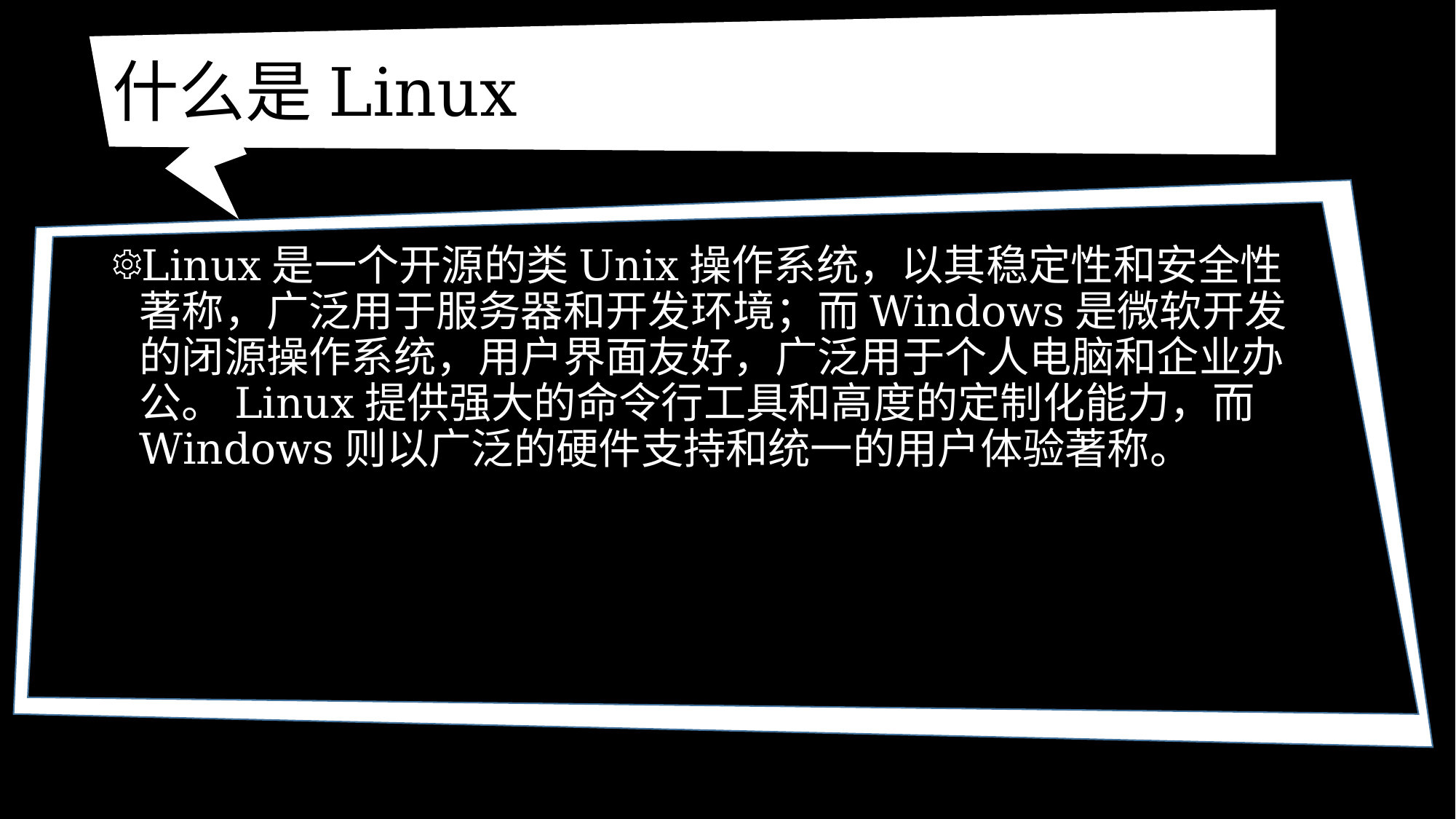

# 什么是Linux
Linux是一个开源的类Unix操作系统，以其稳定性和安全性著称，广泛用于服务器和开发环境；而Windows是微软开发的闭源操作系统，用户界面友好，广泛用于个人电脑和企业办公。Linux提供强大的命令行工具和高度的定制化能力，而Windows则以广泛的硬件支持和统一的用户体验著称。